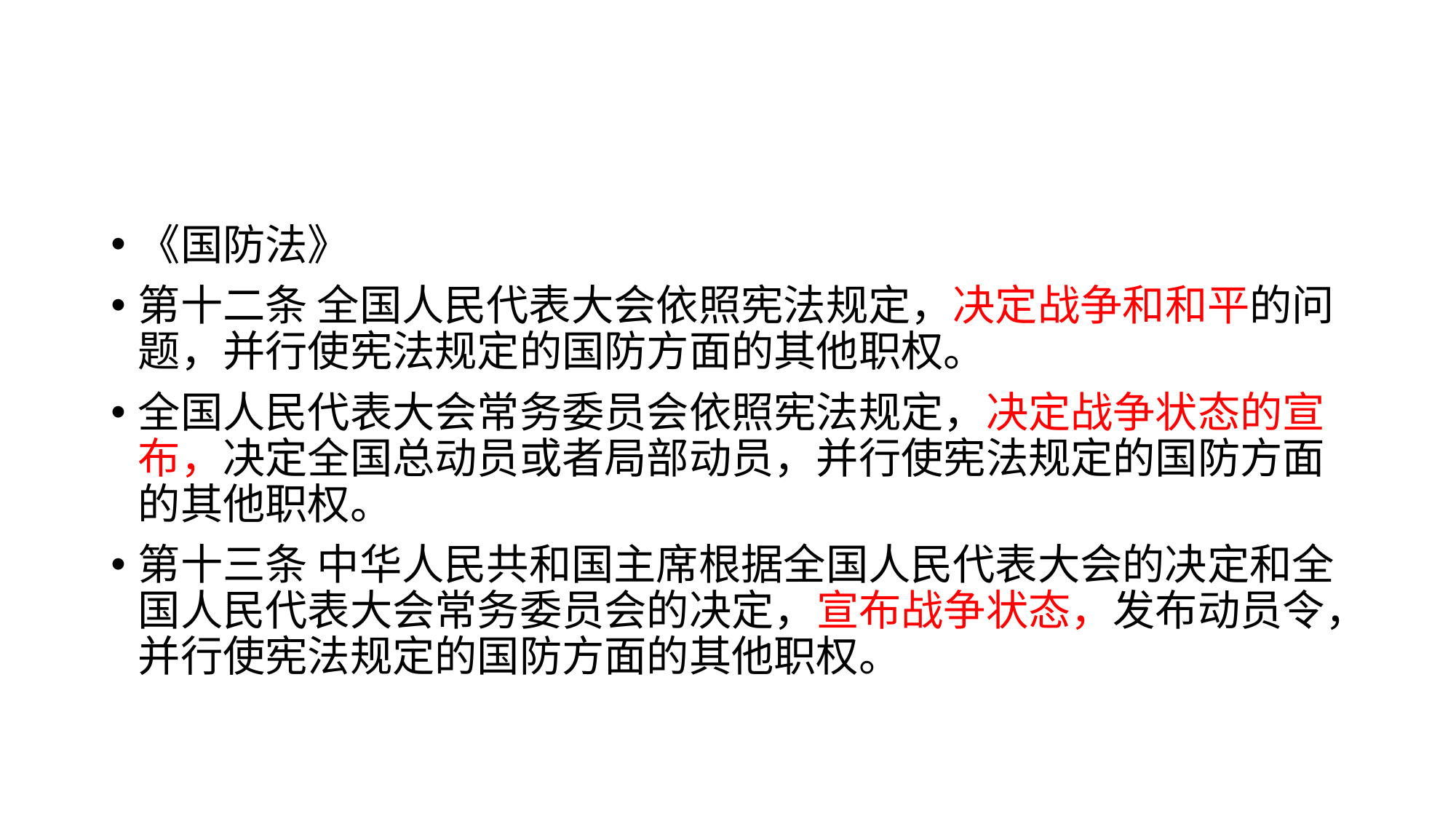

#
《国防法》
第十二条 全国人民代表大会依照宪法规定，决定战争和和平的问题，并行使宪法规定的国防方面的其他职权。
全国人民代表大会常务委员会依照宪法规定，决定战争状态的宣布，决定全国总动员或者局部动员，并行使宪法规定的国防方面的其他职权。
第十三条 中华人民共和国主席根据全国人民代表大会的决定和全国人民代表大会常务委员会的决定，宣布战争状态，发布动员令，并行使宪法规定的国防方面的其他职权。